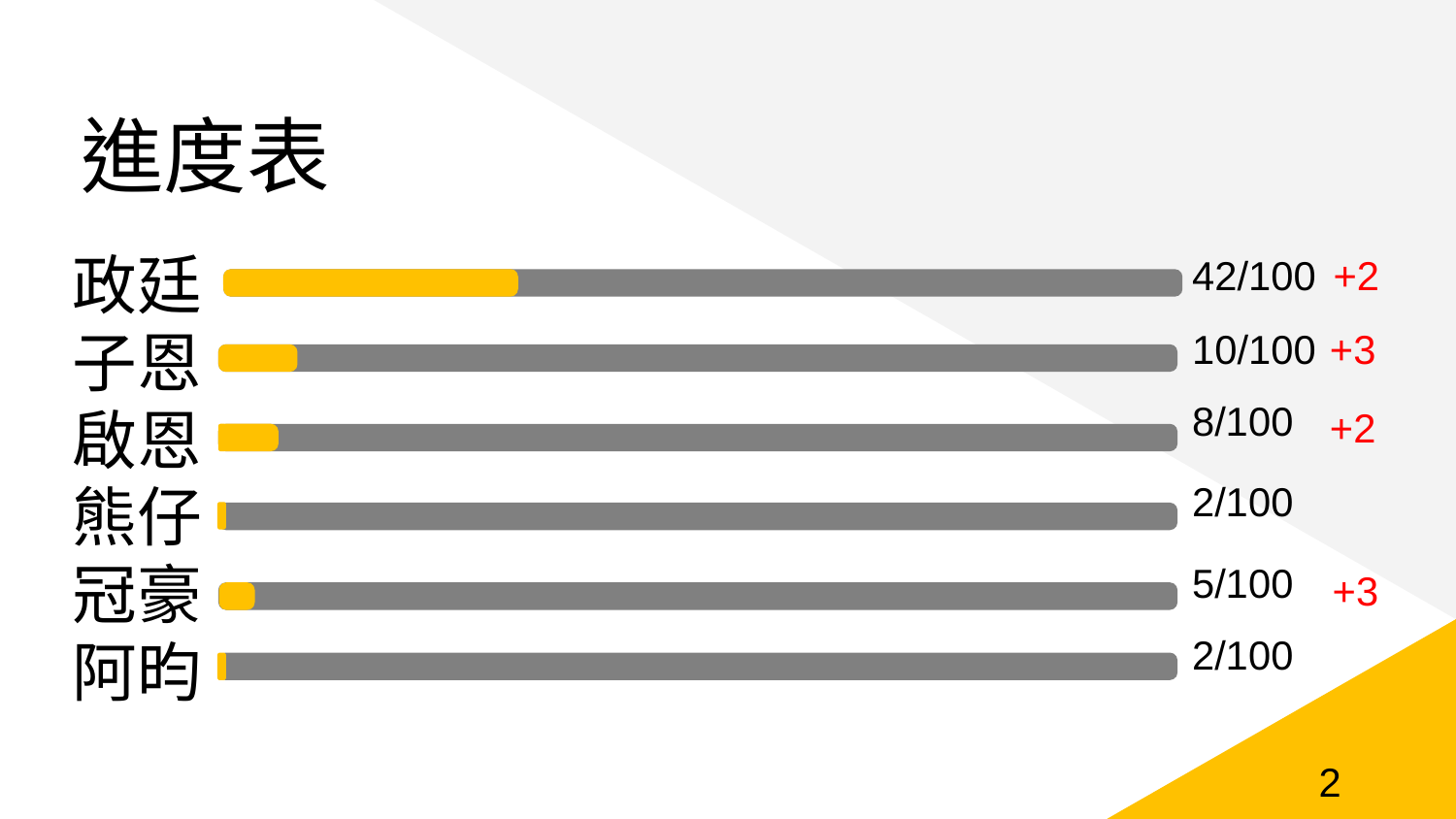

# 進度表

政廷
子恩
啟恩
熊仔
冠豪
阿昀
42/100
+2

10/100
+3

8/100
+2

2/100

5/100

+3
2/100

2